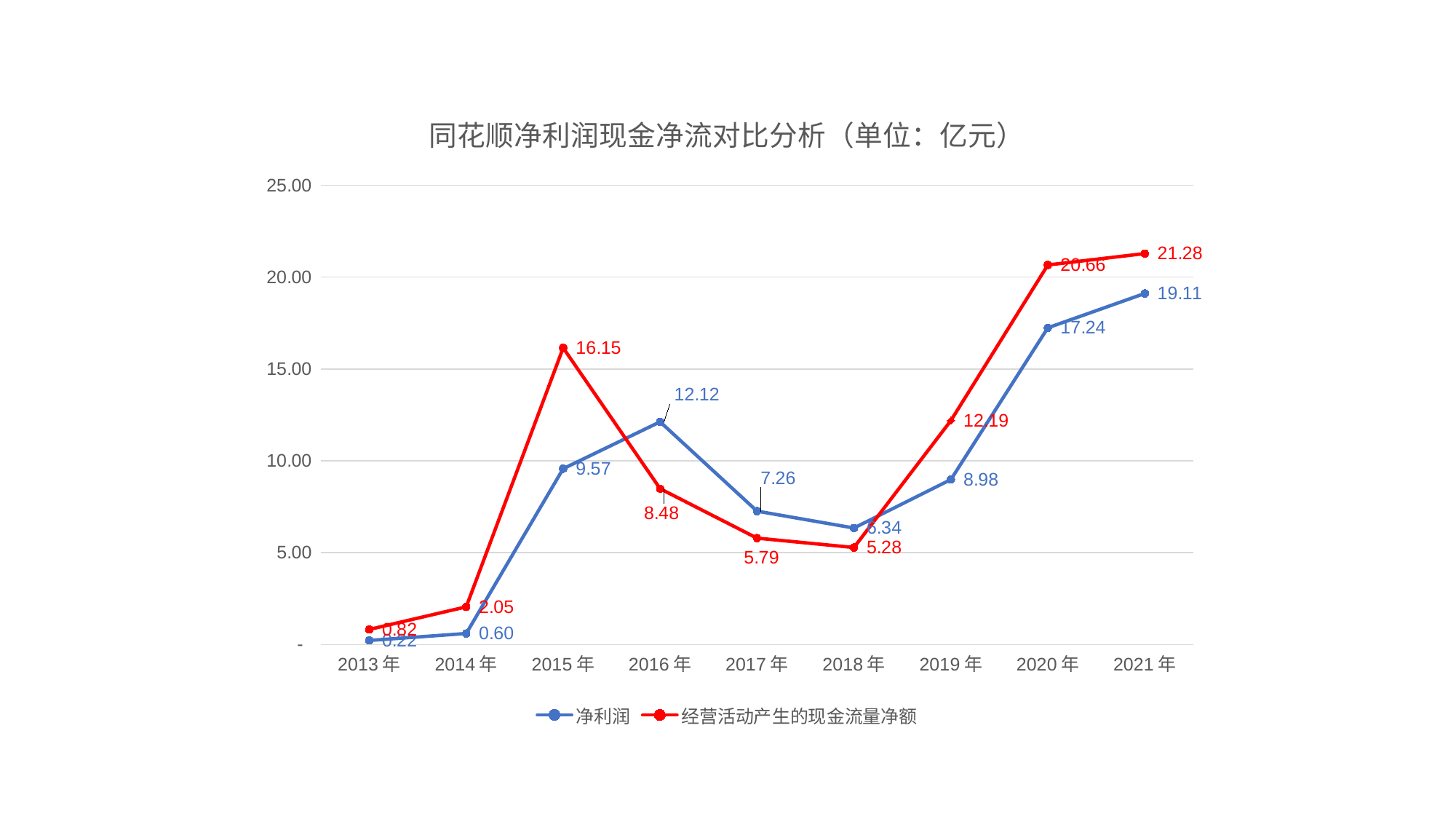

### Chart: 同花顺净利润现金净流对比分析（单位：亿元）

| Category | 净利润 | 经营活动产生的现金流量净额 |
|---|---|---|
| 2013年 | 0.22 | 0.82 |
| 2014年 | 0.6 | 2.05 |
| 2015年 | 9.57 | 16.15 |
| 2016年 | 12.12 | 8.48 |
| 2017年 | 7.26 | 5.79 |
| 2018年 | 6.34 | 5.28 |
| 2019年 | 8.98 | 12.19 |
| 2020年 | 17.24 | 20.66 |
| 2021年 | 19.11 | 21.28 |